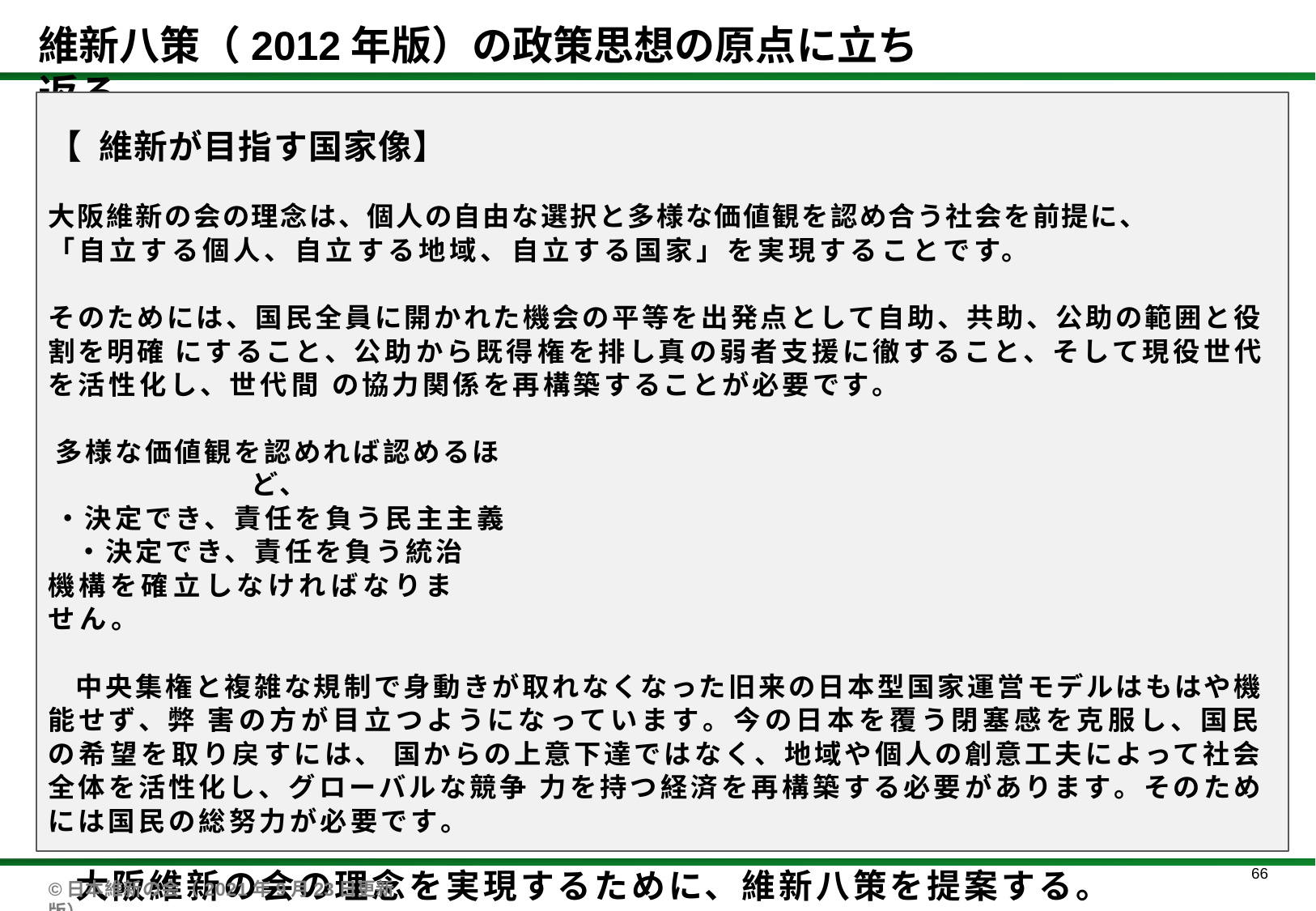

# 維新八策（2012年版）の政策思想の原点に立ち返る

【維新が目指す国家像】
大阪維新の会の理念は、個人の自由な選択と多様な価値観を認め合う社会を前提に、
「自立する個人、自立する地域、自立する国家」を実現することです。
そのためには、国民全員に開かれた機会の平等を出発点として自助、共助、公助の範囲と役割を明確 にすること、公助から既得権を排し真の弱者支援に徹すること、そして現役世代を活性化し、世代間 の協力関係を再構築することが必要です。
多様な価値観を認めれば認めるほど、
・決定でき、責任を負う民主主義
・決定でき、責任を負う統治機構 を確立しなければなりません。
中央集権と複雑な規制で身動きが取れなくなった旧来の日本型国家運営モデルはもはや機能せず、弊 害の方が目立つようになっています。今の日本を覆う閉塞感を克服し、国民の希望を取り戻すには、 国からの上意下達ではなく、地域や個人の創意工夫によって社会全体を活性化し、グローバルな競争 力を持つ経済を再構築する必要があります。そのためには国民の総努力が必要です。
大阪維新の会の理念を実現するために、維新八策を提案する。
66
©日本維新の会（2021年9月23日更新版）